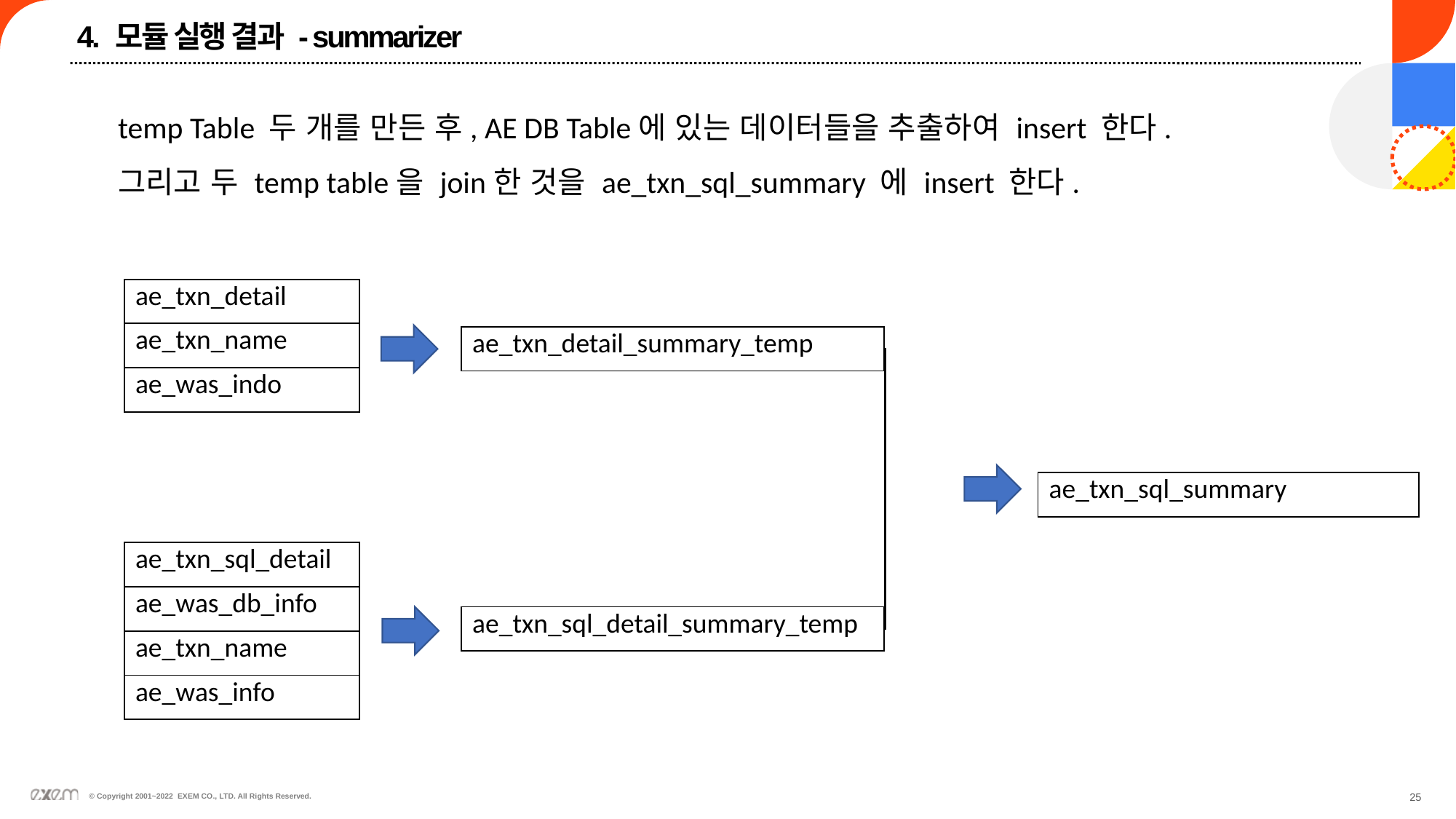

4. 모듈 실행 결과 - summarizer
temp Table 두 개를 만든 후, AE DB Table에 있는 데이터들을 추출하여 insert 한다.
그리고 두 temp table을 join한 것을 ae_txn_sql_summary 에 insert 한다.
| ae\_txn\_detail |
| --- |
| ae\_txn\_name |
| ae\_was\_indo |

| ae\_txn\_detail\_summary\_temp |
| --- |

| ae\_txn\_sql\_summary |
| --- |
| ae\_txn\_sql\_detail |
| --- |
| ae\_was\_db\_info |
| ae\_txn\_name |
| ae\_was\_info |

| ae\_txn\_sql\_detail\_summary\_temp |
| --- |